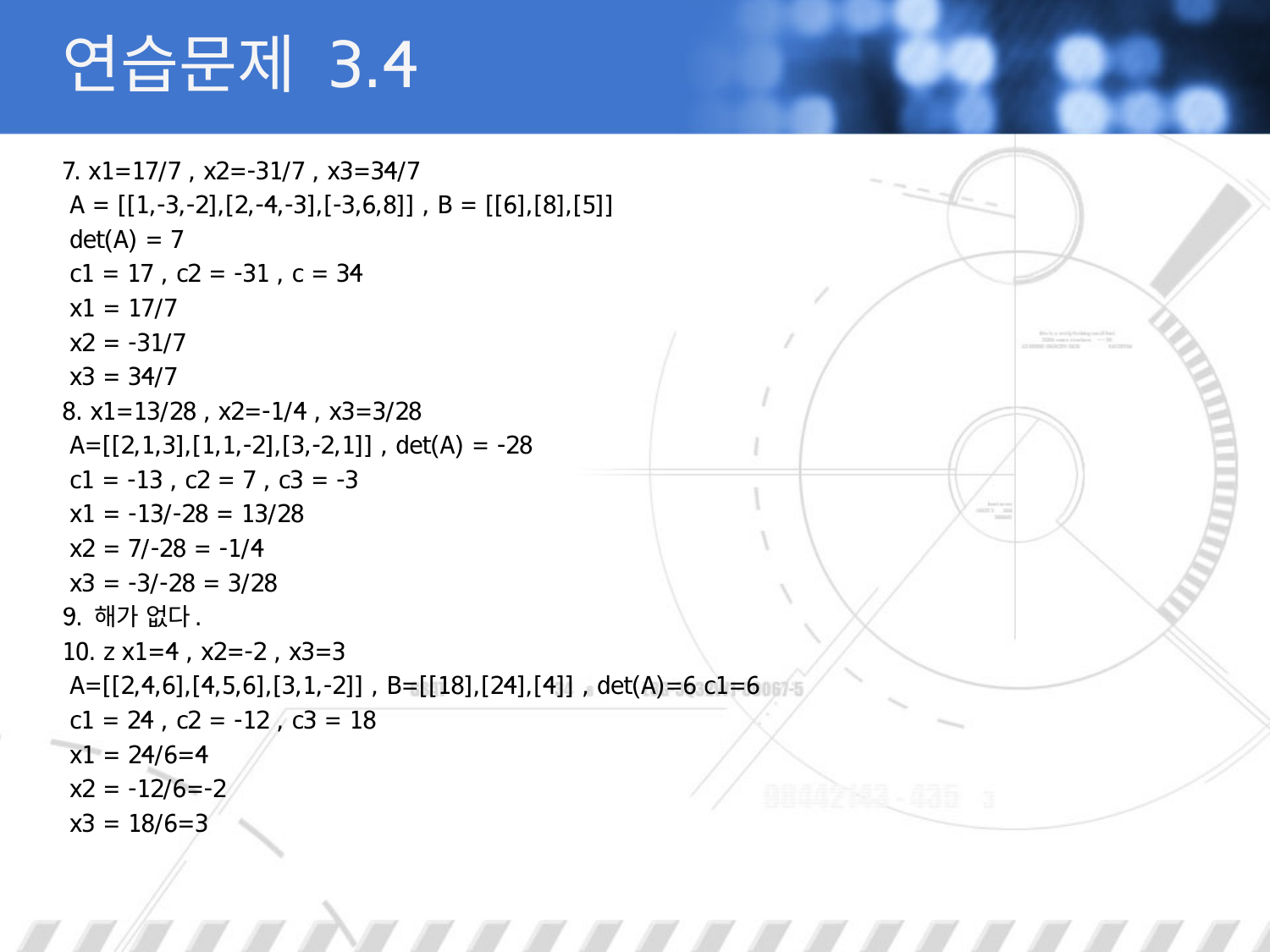

# 연습문제 3.4
7. x1=17/7 , x2=-31/7 , x3=34/7
 A = [[1,-3,-2],[2,-4,-3],[-3,6,8]] , B = [[6],[8],[5]]
 det(A) = 7
 c1 = 17 , c2 = -31 , c = 34
 x1 = 17/7
 x2 = -31/7
 x3 = 34/7
8. x1=13/28 , x2=-1/4 , x3=3/28
 A=[[2,1,3],[1,1,-2],[3,-2,1]] , det(A) = -28
 c1 = -13 , c2 = 7 , c3 = -3
 x1 = -13/-28 = 13/28
 x2 = 7/-28 = -1/4
 x3 = -3/-28 = 3/28
9. 해가 없다.
10. z x1=4 , x2=-2 , x3=3
 A=[[2,4,6],[4,5,6],[3,1,-2]] , B=[[18],[24],[4]] , det(A)=6 c1=6
 c1 = 24 , c2 = -12 , c3 = 18
 x1 = 24/6=4
 x2 = -12/6=-2
 x3 = 18/6=3